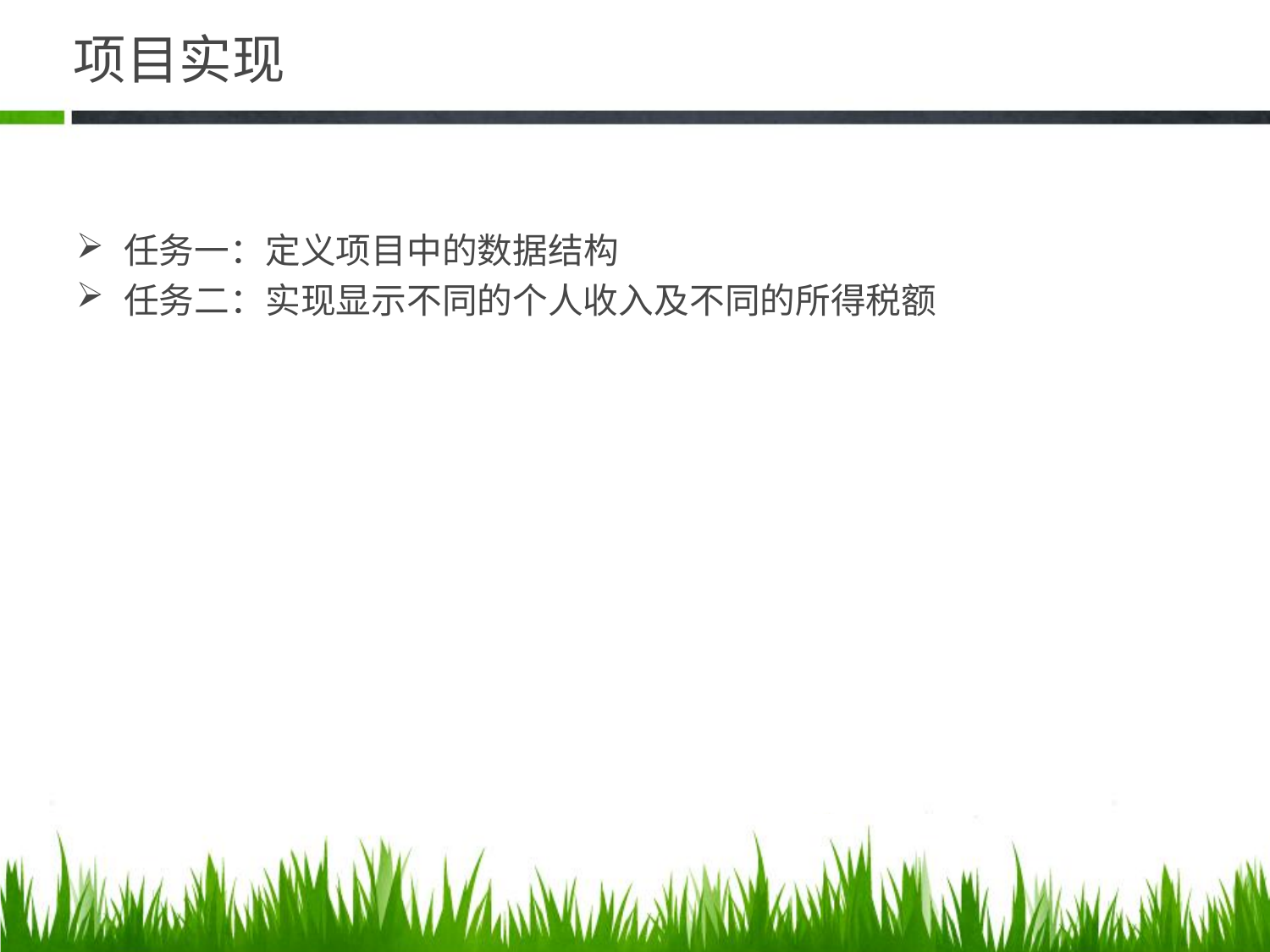

# 项目实现
任务一：定义项目中的数据结构
任务二：实现显示不同的个人收入及不同的所得税额